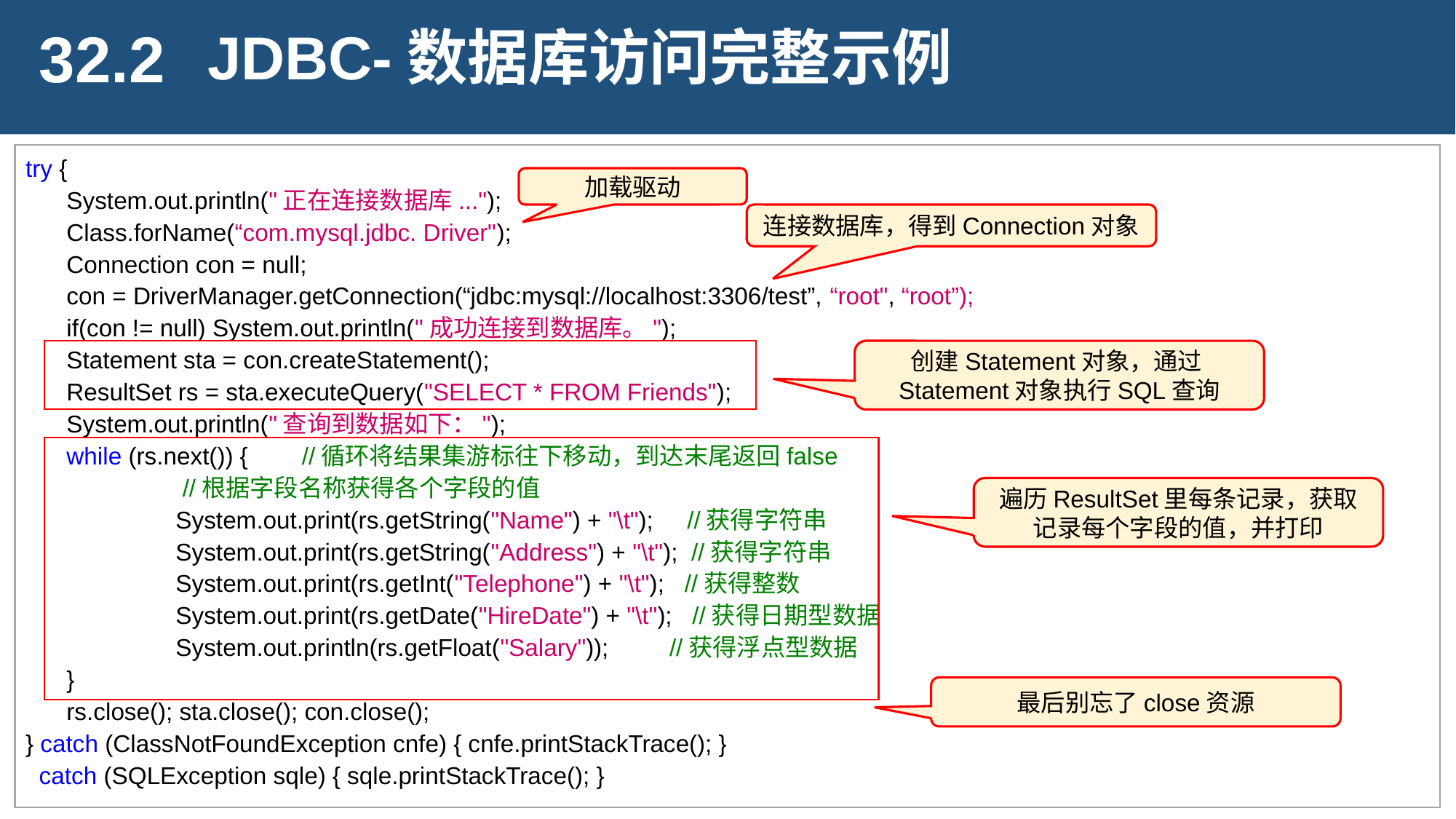

32.2
JDBC-数据库访问完整示例
try {
	System.out.println("正在连接数据库...");
  	Class.forName(“com.mysql.jdbc. Driver");
  	Connection con = null;
	con = DriverManager.getConnection(“jdbc:mysql://localhost:3306/test”, “root", “root”);
  	if(con != null) System.out.println("成功连接到数据库。");
	Statement sta = con.createStatement();
  	ResultSet rs = sta.executeQuery("SELECT * FROM Friends");
  	System.out.println("查询到数据如下：");
  	while (rs.next()) {        //循环将结果集游标往下移动，到达末尾返回false
		 //根据字段名称获得各个字段的值
    		System.out.print(rs.getString("Name") + "\t");     //获得字符串
    		System.out.print(rs.getString("Address") + "\t");  //获得字符串
   		System.out.print(rs.getInt("Telephone") + "\t");   //获得整数
    		System.out.print(rs.getDate("HireDate") + "\t");   //获得日期型数据
   		System.out.println(rs.getFloat("Salary"));         //获得浮点型数据
  	}
	rs.close(); sta.close(); con.close();
} catch (ClassNotFoundException cnfe) { cnfe.printStackTrace(); }
  catch (SQLException sqle) { sqle.printStackTrace(); }
加载驱动
连接数据库，得到Connection对象

创建Statement对象，通过Statement对象执行SQL查询

遍历ResultSet里每条记录，获取记录每个字段的值，并打印
最后别忘了close资源